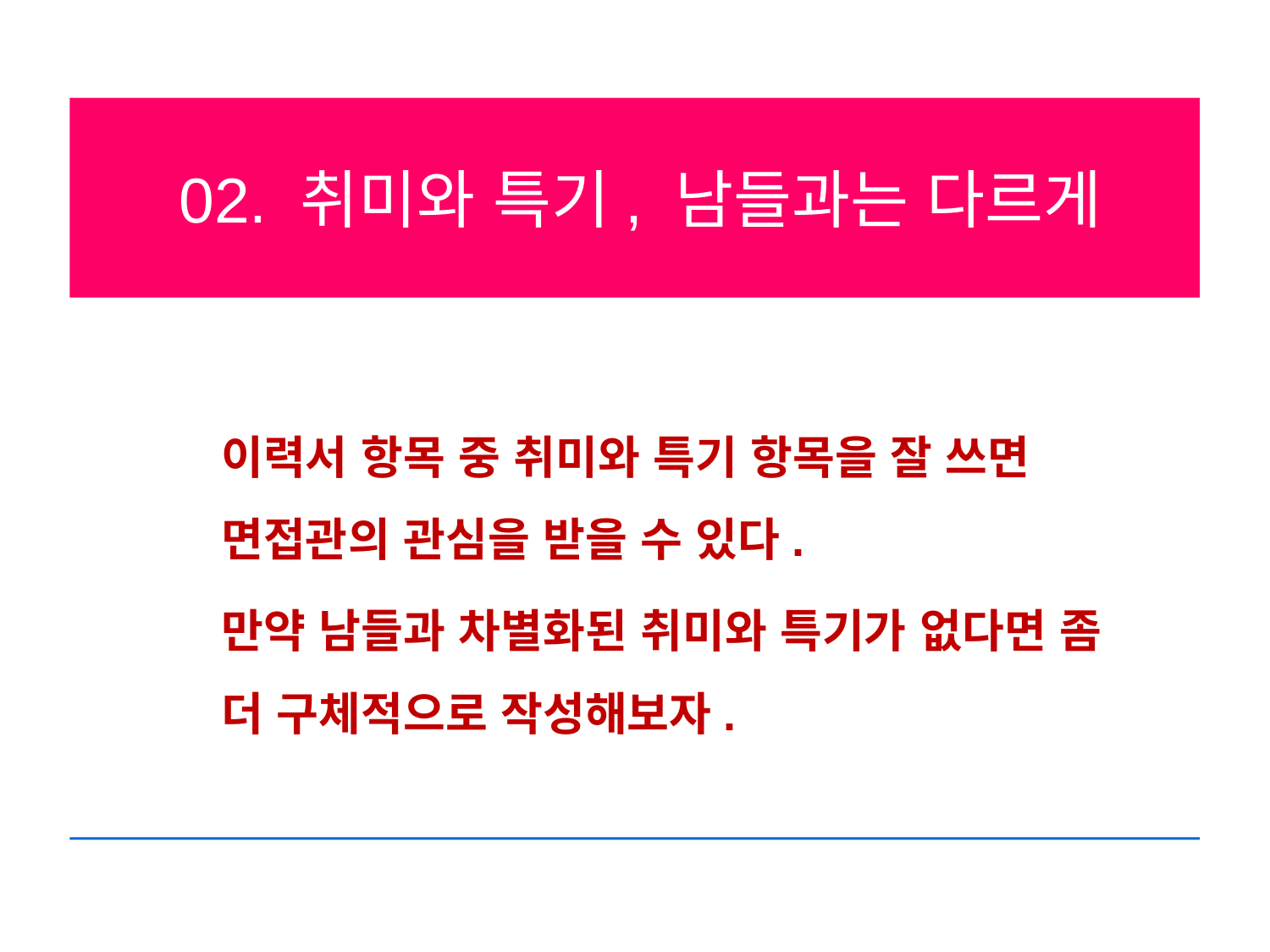

02. 취미와 특기, 남들과는 다르게

이력서 항목 중 취미와 특기 항목을 잘 쓰면 면접관의 관심을 받을 수 있다.
만약 남들과 차별화된 취미와 특기가 없다면 좀 더 구체적으로 작성해보자.